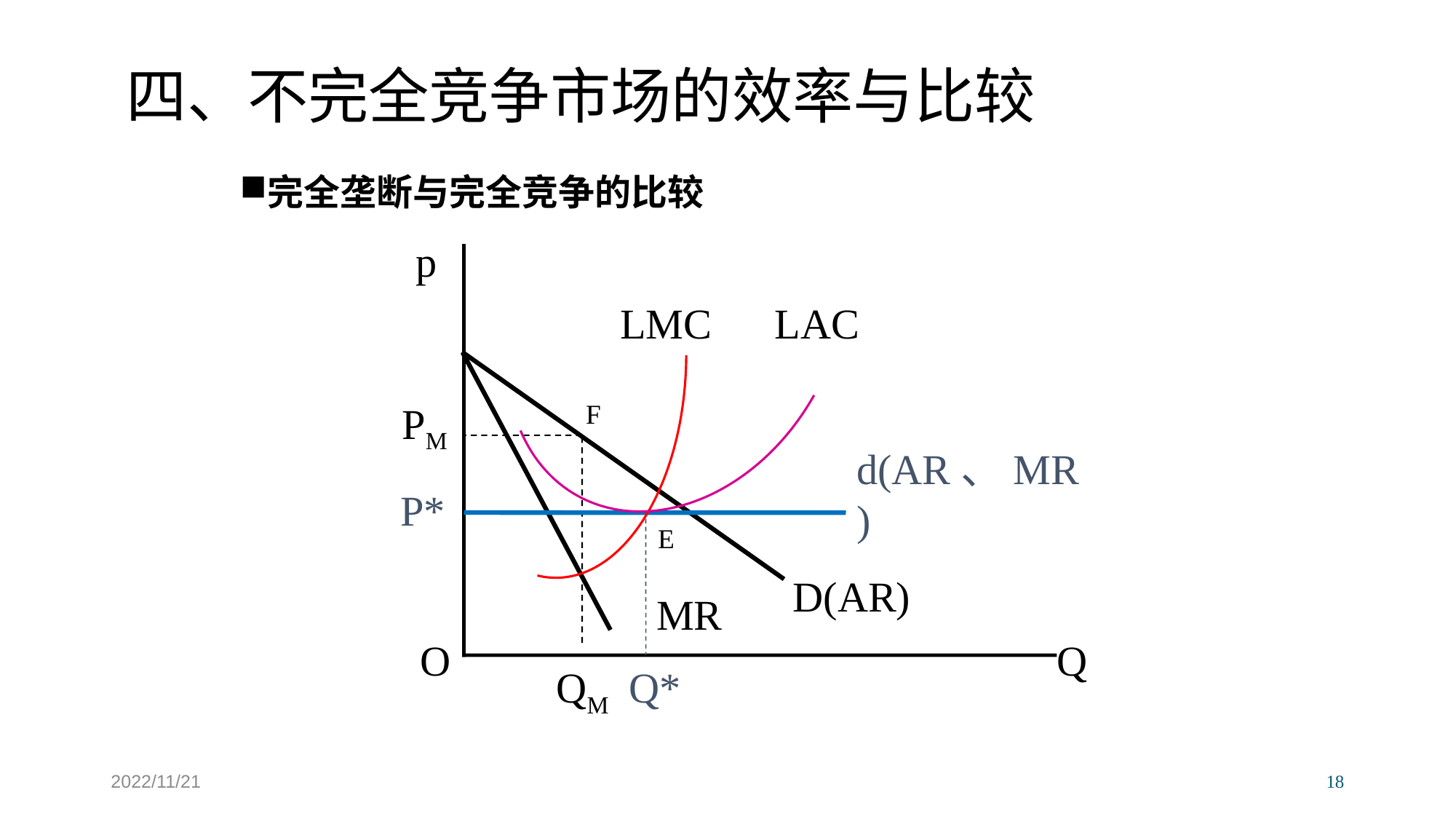

# 四、不完全竞争市场的效率与比较
完全垄断与完全竞争的比较

p

LMC
LAC

F
PM

d(AR、MR)
P*

E
D(AR)
MR
O
Q

QM
Q*
2022/11/21
18